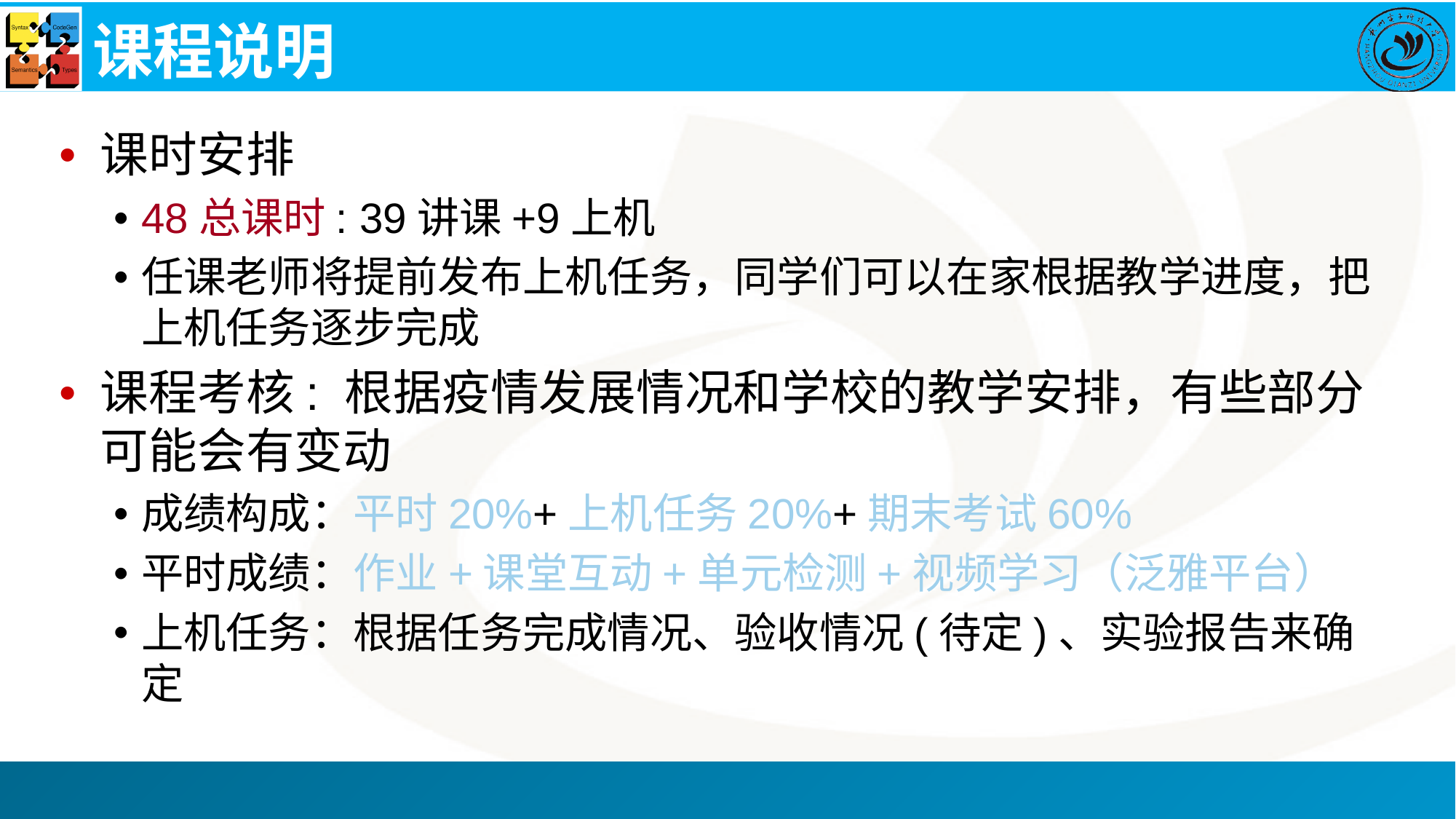

# 课程说明
课时安排
48总课时: 39讲课+9上机
任课老师将提前发布上机任务，同学们可以在家根据教学进度，把上机任务逐步完成
课程考核: 根据疫情发展情况和学校的教学安排，有些部分可能会有变动
成绩构成：平时20%+上机任务20%+期末考试60%
平时成绩：作业+课堂互动+单元检测+视频学习（泛雅平台）
上机任务：根据任务完成情况、验收情况(待定)、实验报告来确定
7